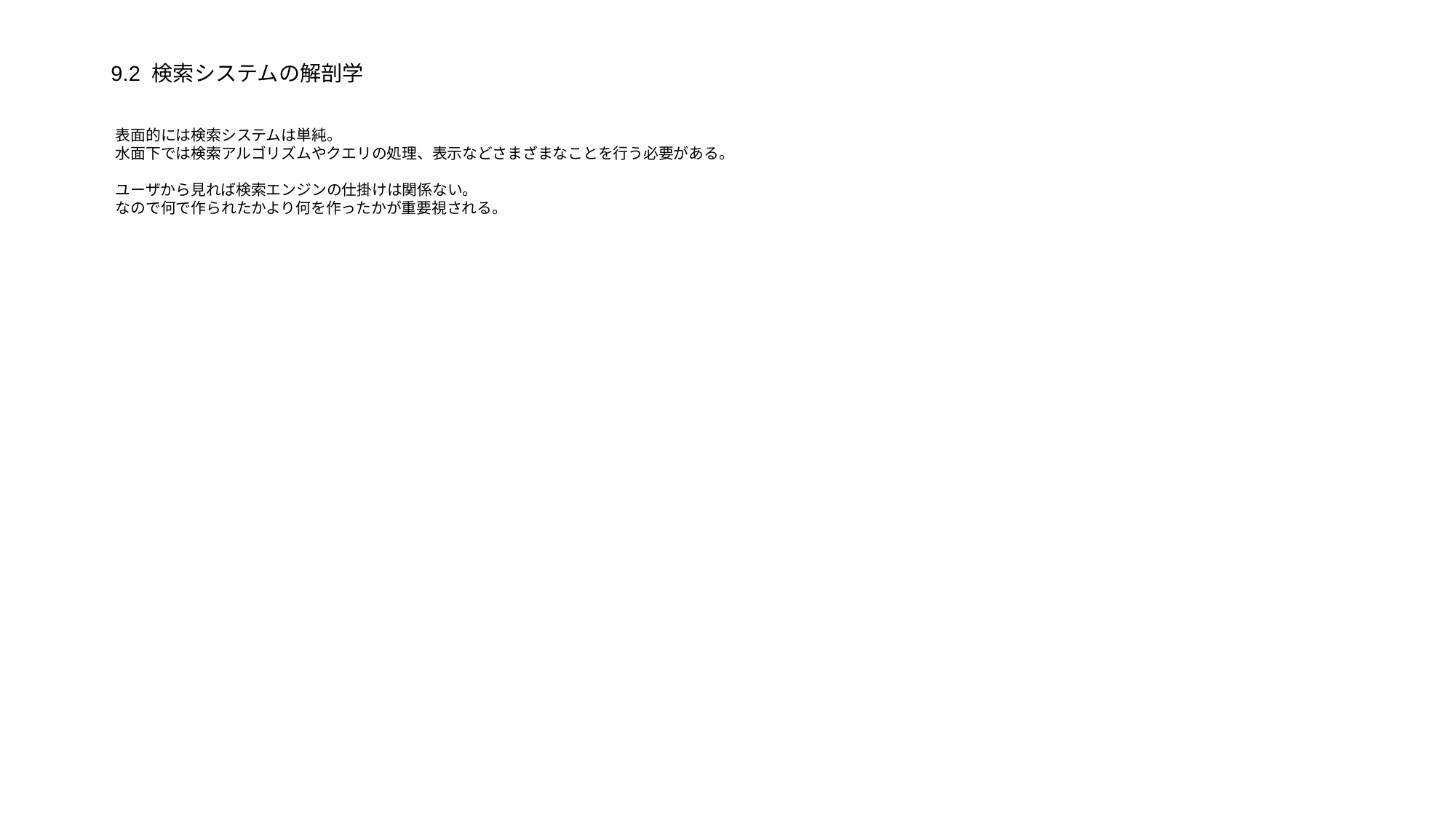

# 9.2 検索システムの解剖学
表面的には検索システムは単純。
水面下では検索アルゴリズムやクエリの処理、表示などさまざまなことを行う必要がある。

ユーザから見れば検索エンジンの仕掛けは関係ない。
なので何で作られたかより何を作ったかが重要視される。